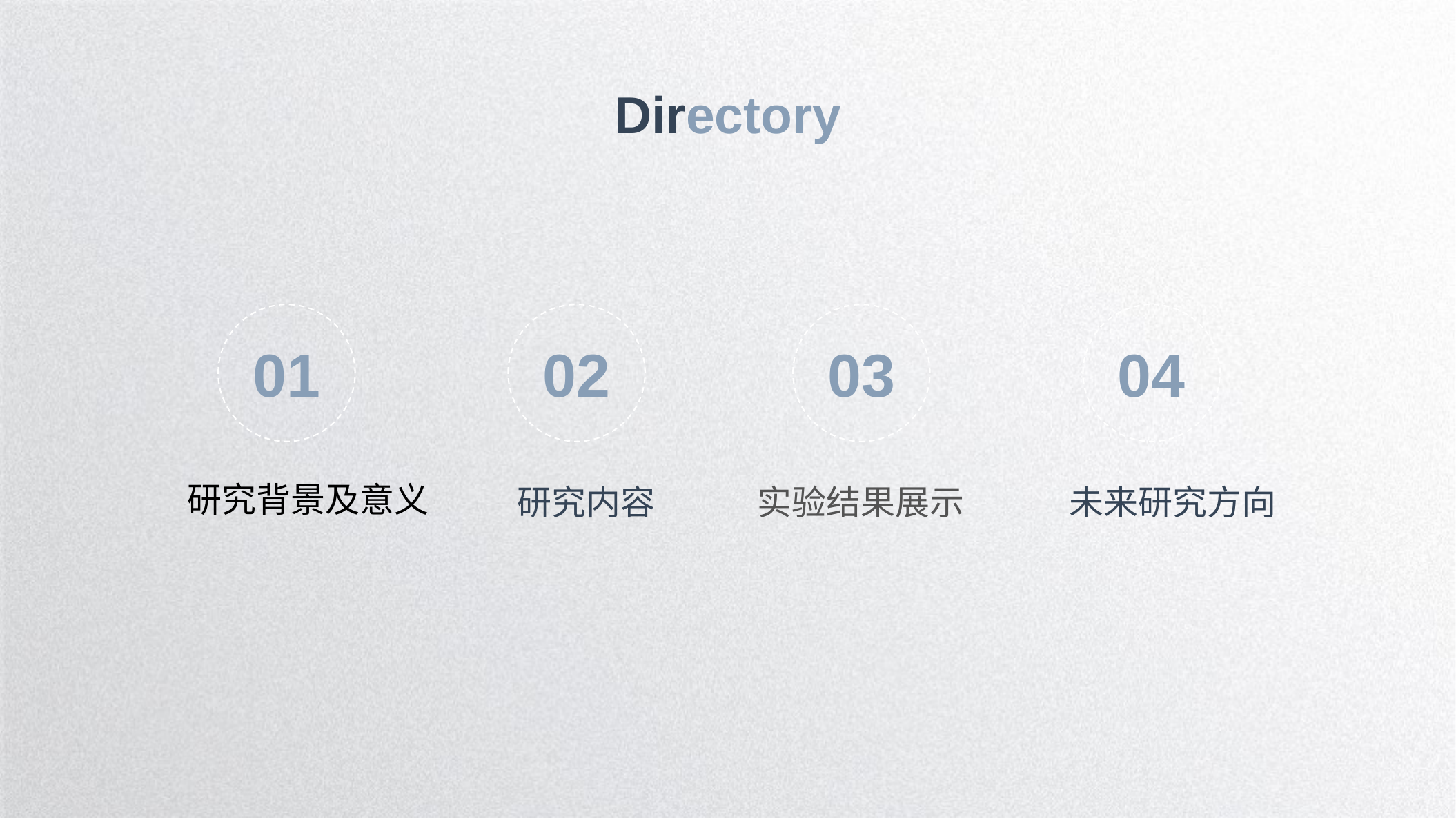

Directory
01
02
03
04
研究背景及意义
研究内容
实验结果展示
未来研究方向